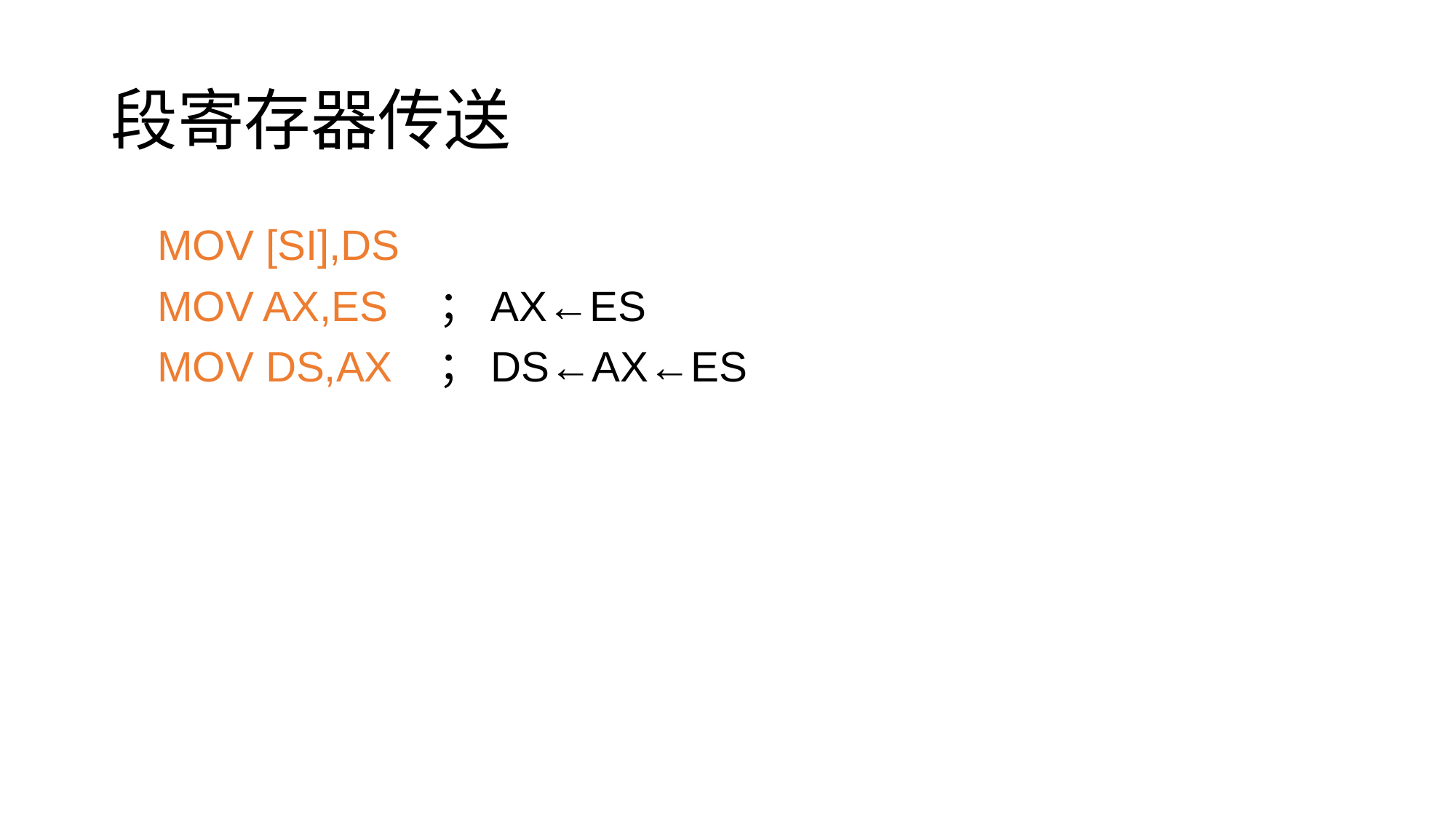

# 段寄存器传送
MOV [SI],DS
MOV AX,ES	；AX←ES
MOV DS,AX	；DS←AX←ES